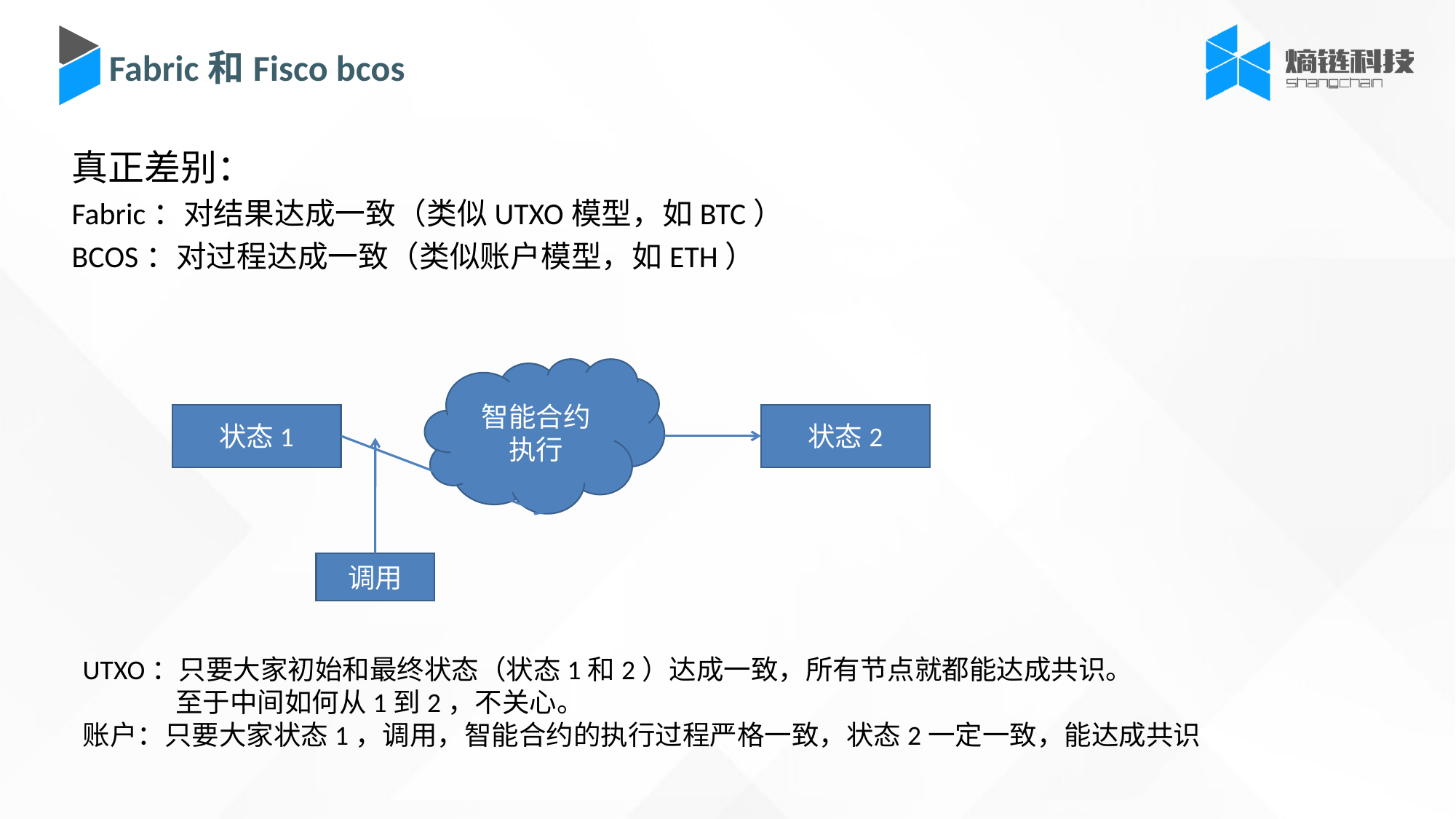

Fabric和Fisco bcos
真正差别：
Fabric：对结果达成一致（类似UTXO模型，如BTC）
BCOS：对过程达成一致（类似账户模型，如ETH）

智能合约执行
状态1
状态2
调用
UTXO：只要大家初始和最终状态（状态1和2）达成一致，所有节点就都能达成共识。
               至于中间如何从1到2，不关心。
账户：只要大家状态1，调用，智能合约的执行过程严格一致，状态2一定一致，能达成共识